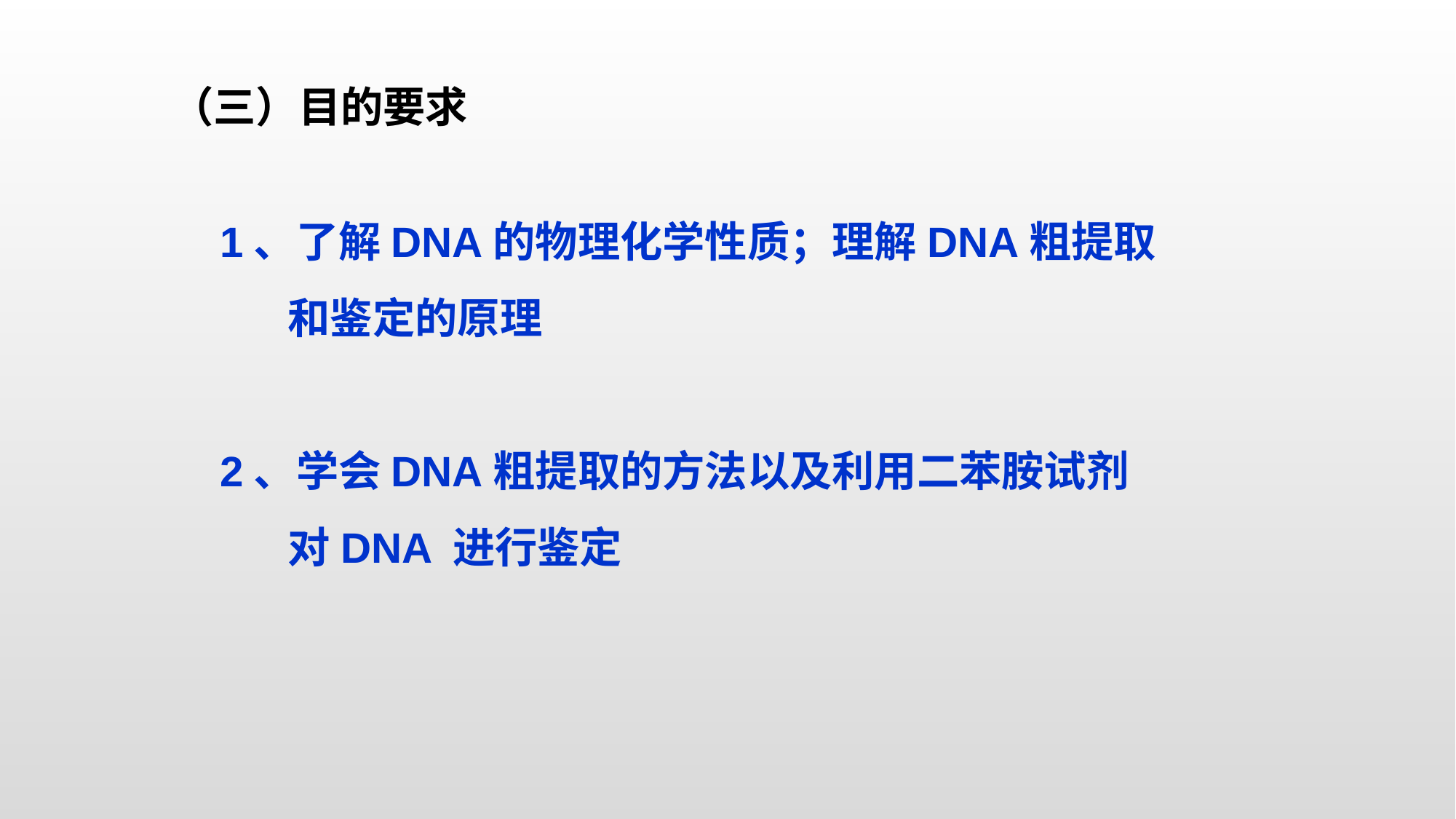

（三）目的要求
1、了解DNA的物理化学性质；理解DNA粗提取
      和鉴定的原理

2、学会DNA粗提取的方法以及利用二苯胺试剂
      对DNA 进行鉴定